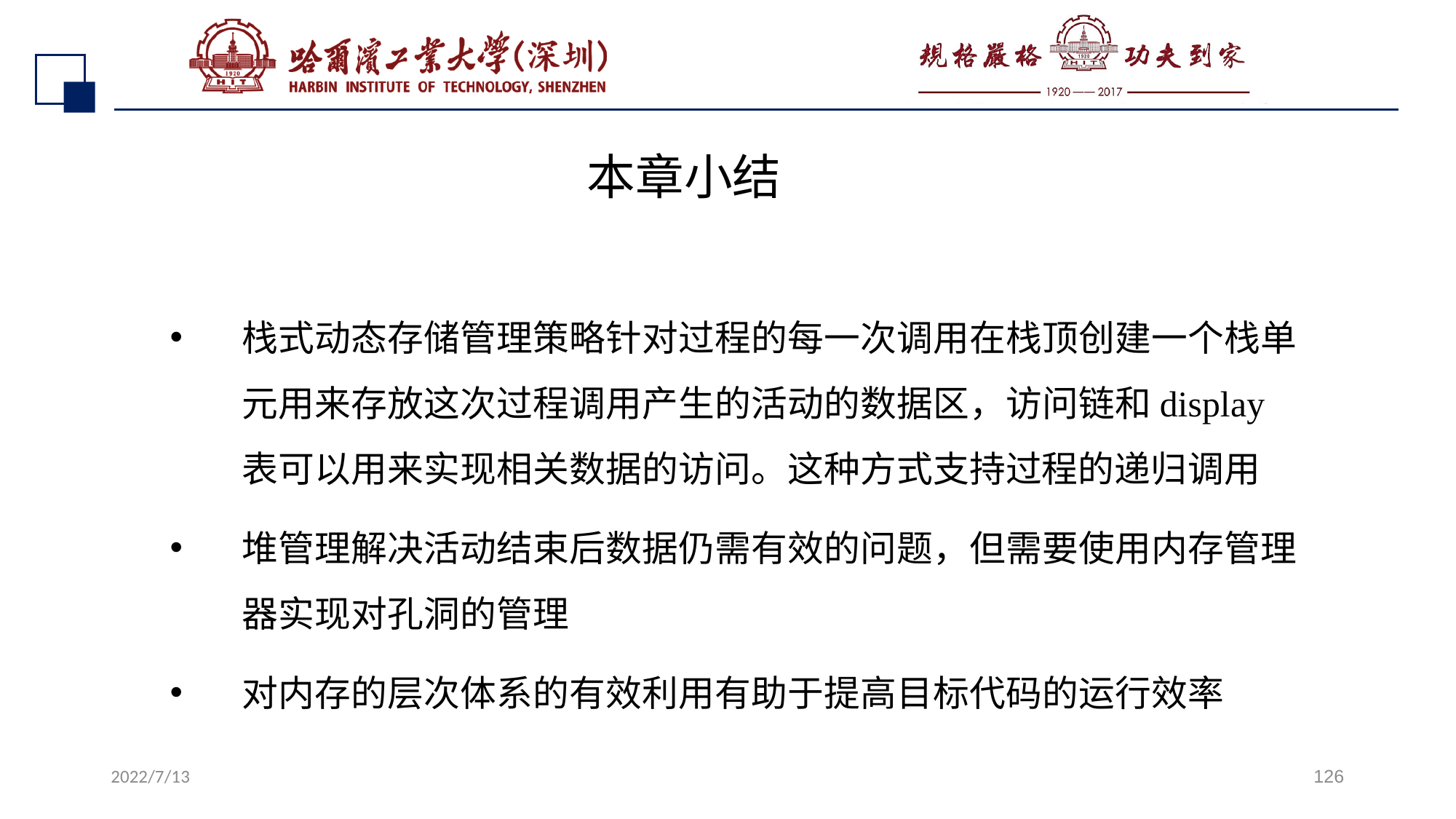

# 本章小结
栈式动态存储管理策略针对过程的每一次调用在栈顶创建一个栈单元用来存放这次过程调用产生的活动的数据区，访问链和display表可以用来实现相关数据的访问。这种方式支持过程的递归调用
堆管理解决活动结束后数据仍需有效的问题，但需要使用内存管理器实现对孔洞的管理
对内存的层次体系的有效利用有助于提高目标代码的运行效率
2022/7/13
126